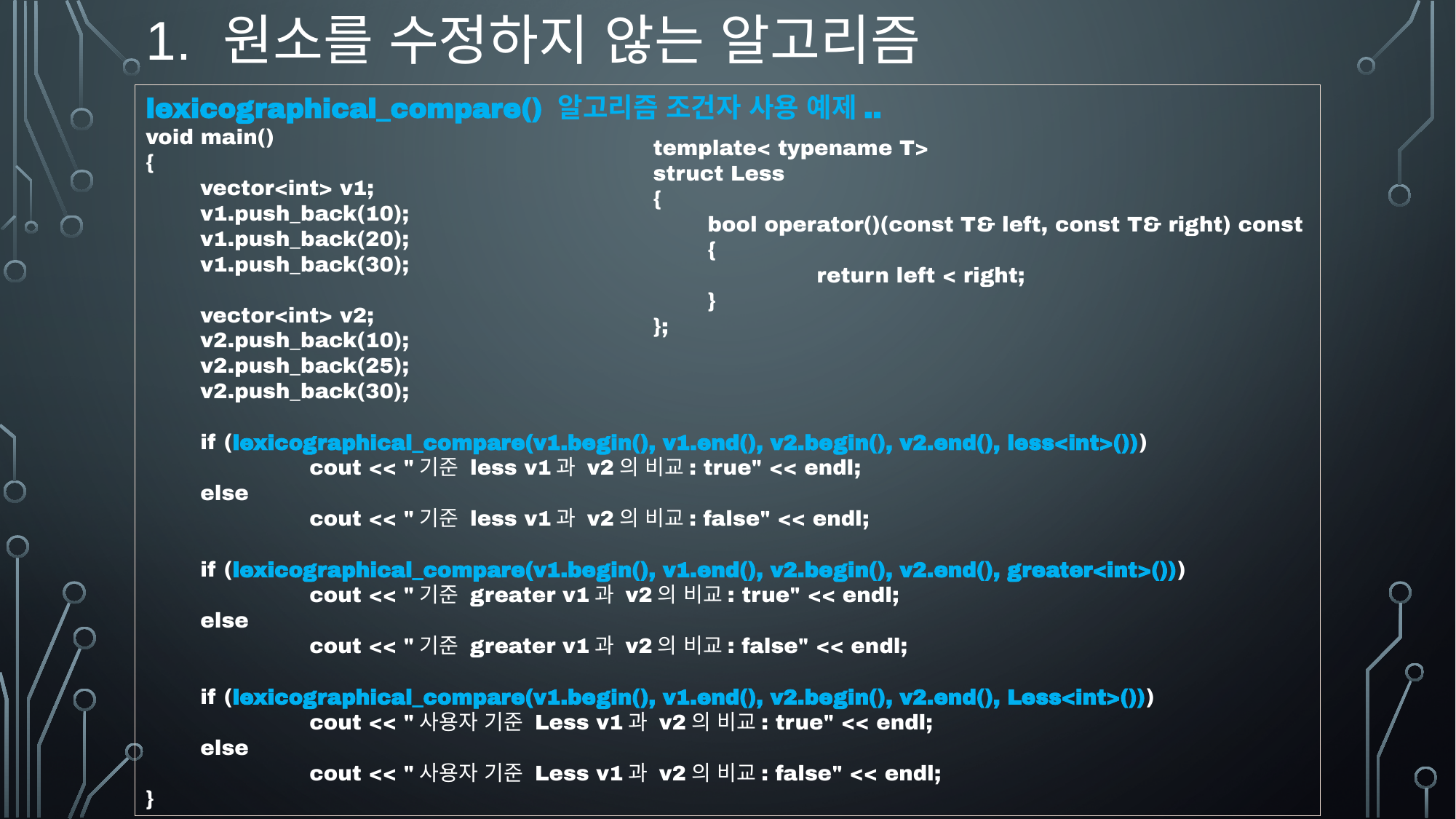

# 1. 원소를 수정하지 않는 알고리즘
lexicographical_compare() 알고리즘 조건자 사용 예제..
void main()
{
vector<int> v1;
v1.push_back(10);
v1.push_back(20);
v1.push_back(30);

vector<int> v2;
v2.push_back(10);
v2.push_back(25);
v2.push_back(30);

if (lexicographical_compare(v1.begin(), v1.end(), v2.begin(), v2.end(), less<int>()))
	cout << "기준 less v1과 v2의 비교: true" << endl;
else
	cout << "기준 less v1과 v2의 비교: false" << endl;

if (lexicographical_compare(v1.begin(), v1.end(), v2.begin(), v2.end(), greater<int>()))
	cout << "기준 greater v1과 v2의 비교: true" << endl;
else
	cout << "기준 greater v1과 v2의 비교: false" << endl;

if (lexicographical_compare(v1.begin(), v1.end(), v2.begin(), v2.end(), Less<int>()))
	cout << "사용자 기준 Less v1과 v2의 비교: true" << endl;
else
	cout << "사용자 기준 Less v1과 v2의 비교: false" << endl;
}
template< typename T>
struct Less
{
bool operator()(const T& left, const T& right) const
{
	return left < right;
}
};